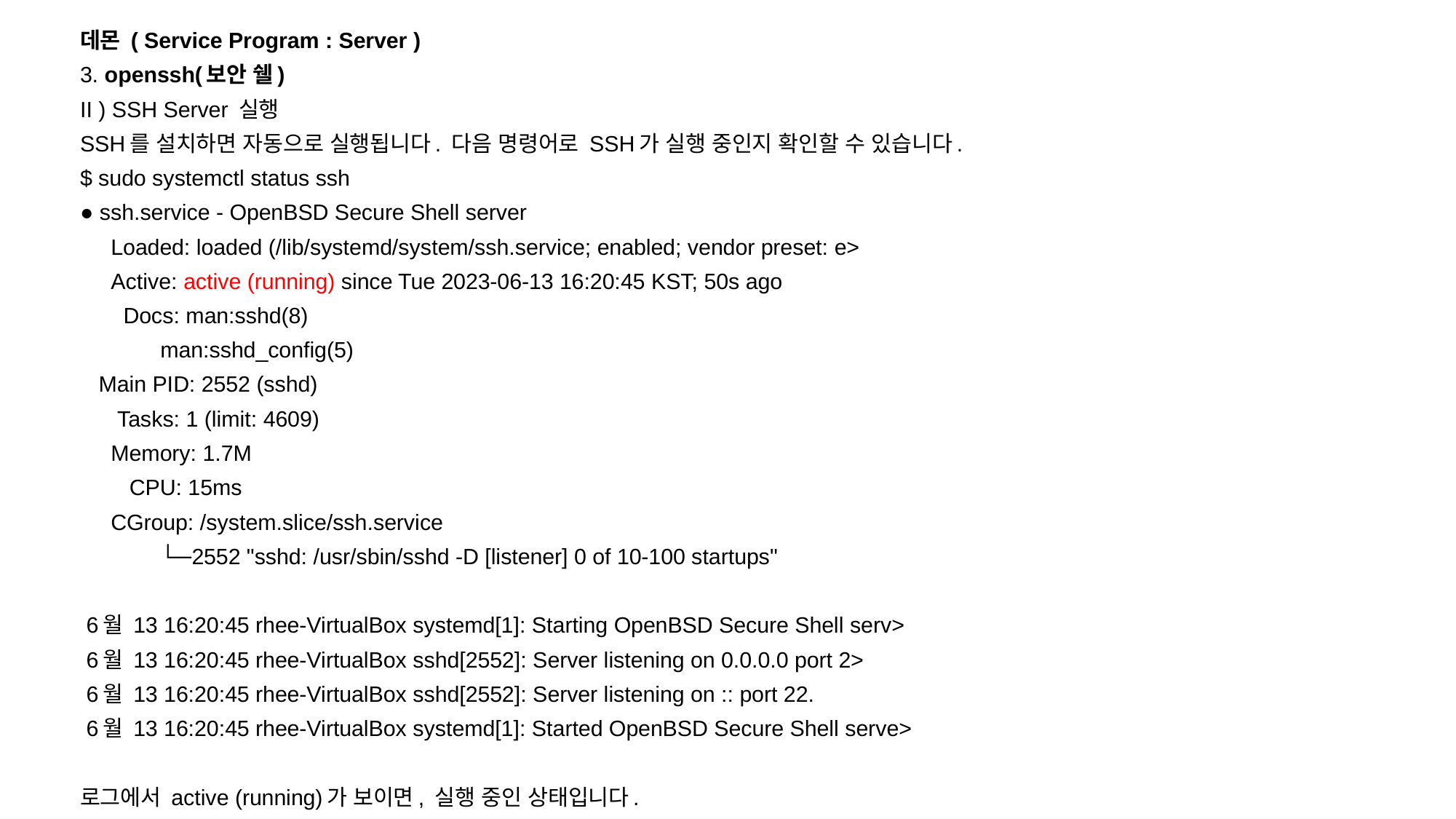

데몬 ( Service Program : Server )
3. openssh(보안 쉘)
II ) SSH Server 실행
SSH를 설치하면 자동으로 실행됩니다. 다음 명령어로 SSH가 실행 중인지 확인할 수 있습니다.
$ sudo systemctl status ssh
● ssh.service - OpenBSD Secure Shell server
     Loaded: loaded (/lib/systemd/system/ssh.service; enabled; vendor preset: e>
     Active: active (running) since Tue 2023-06-13 16:20:45 KST; 50s ago
       Docs: man:sshd(8)
             man:sshd_config(5)
   Main PID: 2552 (sshd)
      Tasks: 1 (limit: 4609)
     Memory: 1.7M
        CPU: 15ms
     CGroup: /system.slice/ssh.service
             └─2552 "sshd: /usr/sbin/sshd -D [listener] 0 of 10-100 startups"

 6월 13 16:20:45 rhee-VirtualBox systemd[1]: Starting OpenBSD Secure Shell serv>
 6월 13 16:20:45 rhee-VirtualBox sshd[2552]: Server listening on 0.0.0.0 port 2>
 6월 13 16:20:45 rhee-VirtualBox sshd[2552]: Server listening on :: port 22.
 6월 13 16:20:45 rhee-VirtualBox systemd[1]: Started OpenBSD Secure Shell serve>

로그에서 active (running)가 보이면, 실행 중인 상태입니다.